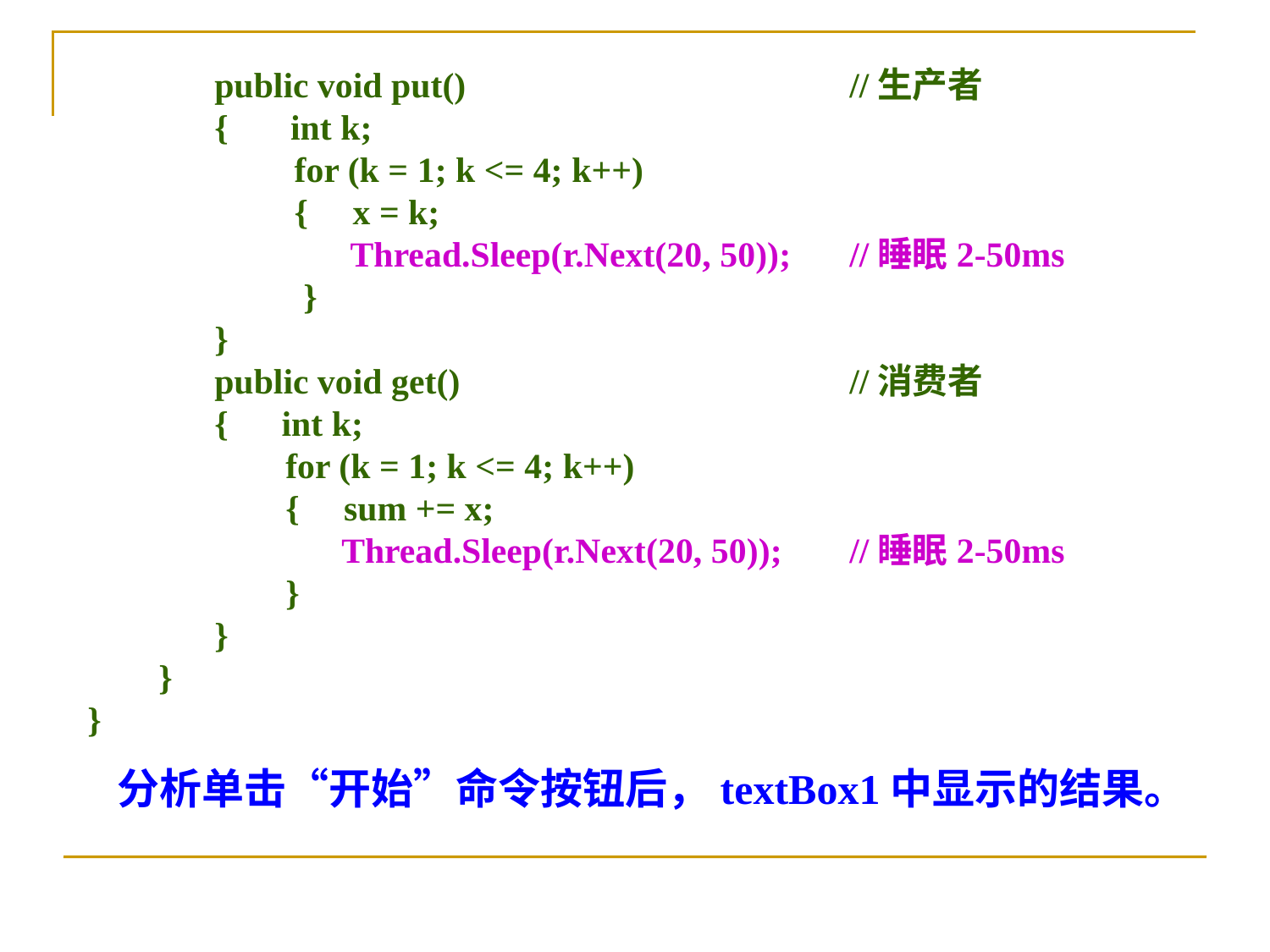

public void put()				//生产者
	{       int k;
	         for (k = 1; k <= 4; k++)
	         {     x = k;
		 Thread.Sleep(r.Next(20, 50));	//睡眠2-50ms
	          }
	}
	public void get()				//消费者
	{      int k;
	        for (k = 1; k <= 4; k++)
	        {     sum += x;
		Thread.Sleep(r.Next(20, 50));	//睡眠2-50ms
	        }
	}
        }
}
分析单击“开始”命令按钮后，textBox1中显示的结果。